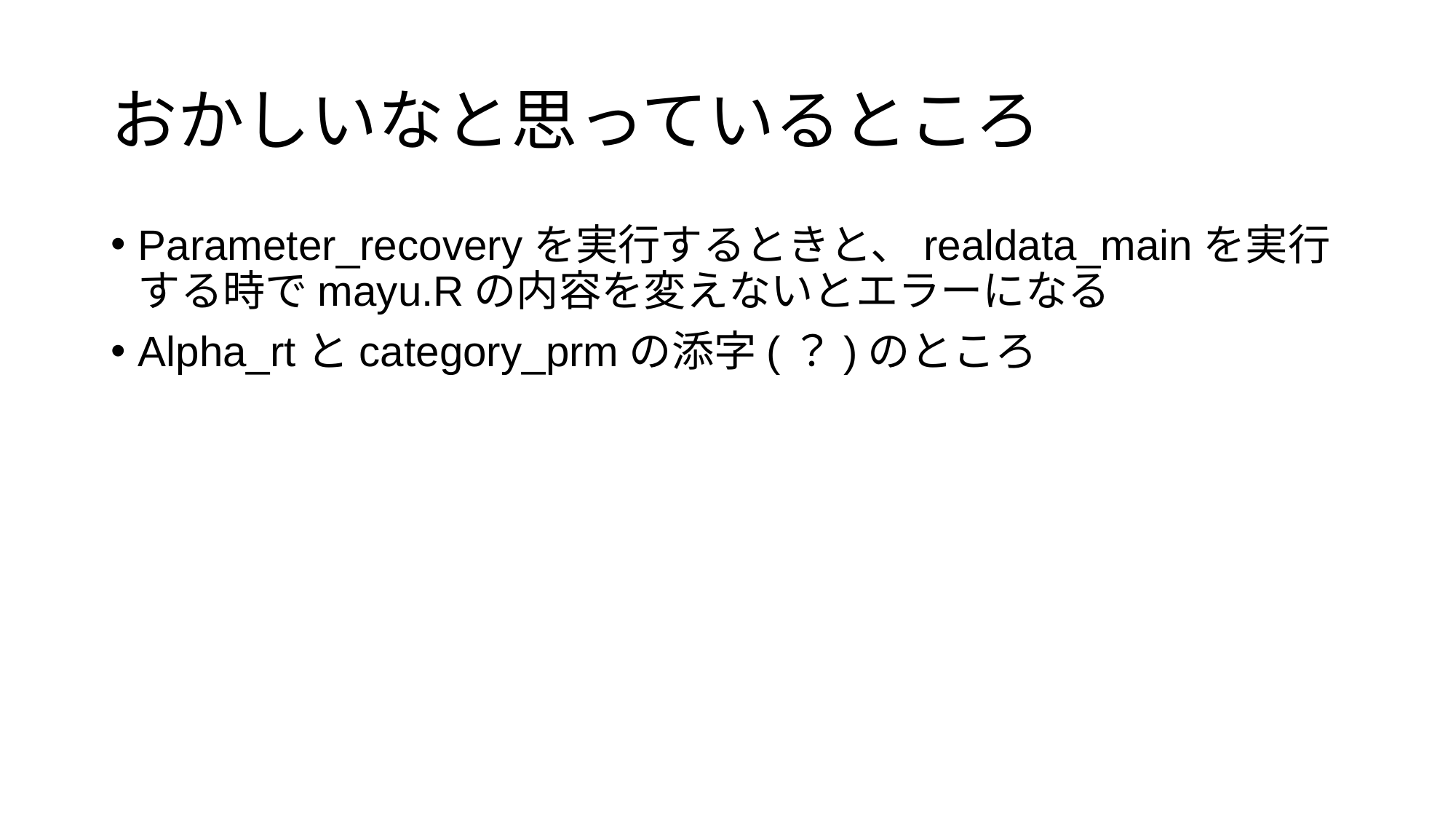

# おかしいなと思っているところ
Parameter_recoveryを実行するときと、realdata_mainを実行する時でmayu.Rの内容を変えないとエラーになる
Alpha_rtとcategory_prmの添字(？)のところ